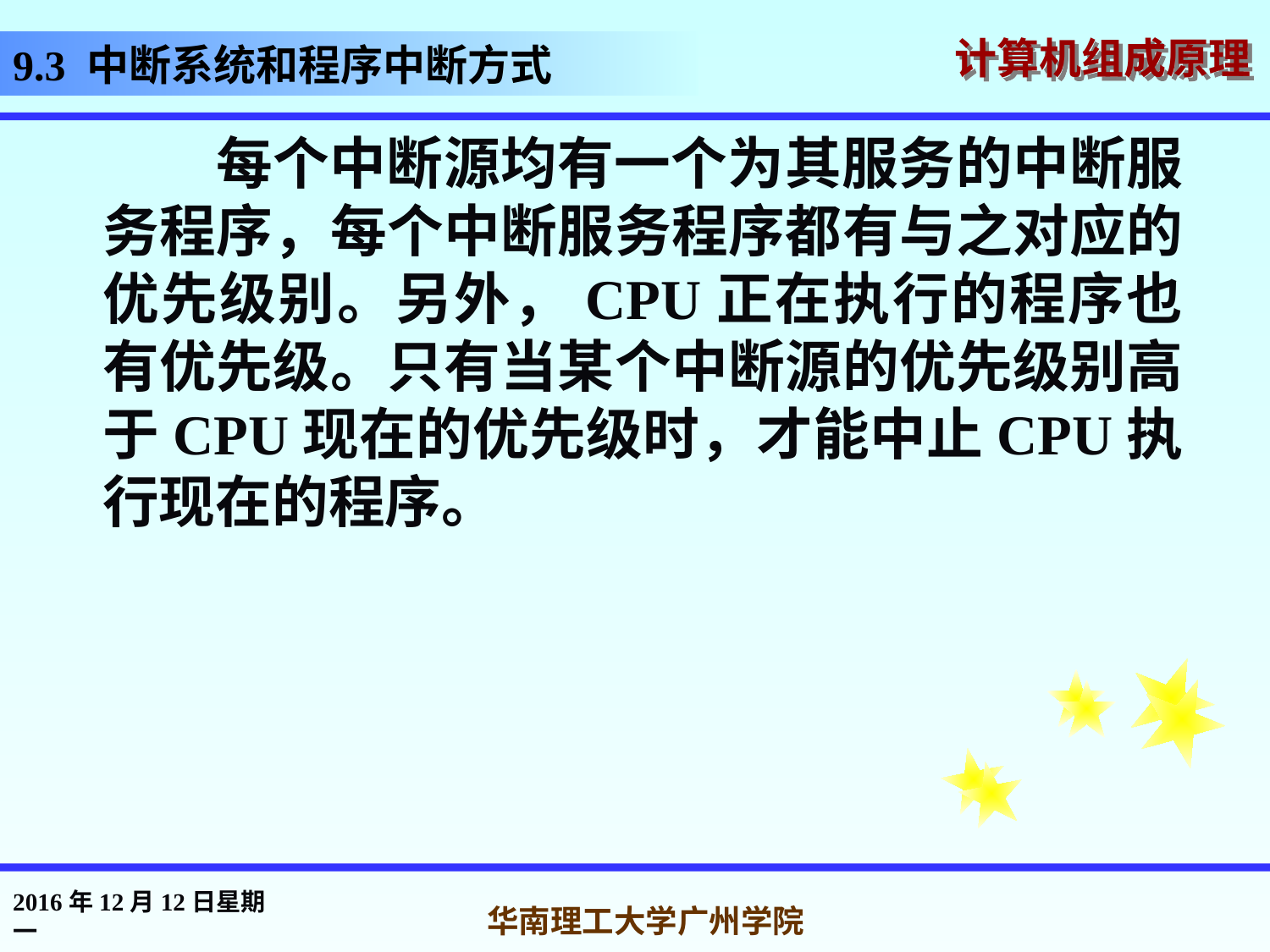

# 9.3 中断系统和程序中断方式
           每个中断源均有一个为其服务的中断服务程序，每个中断服务程序都有与之对应的优先级别。另外，CPU正在执行的程序也有优先级。只有当某个中断源的优先级别高于CPU现在的优先级时，才能中止CPU执行现在的程序。
2016年12月12日星期一
华南理工大学广州学院